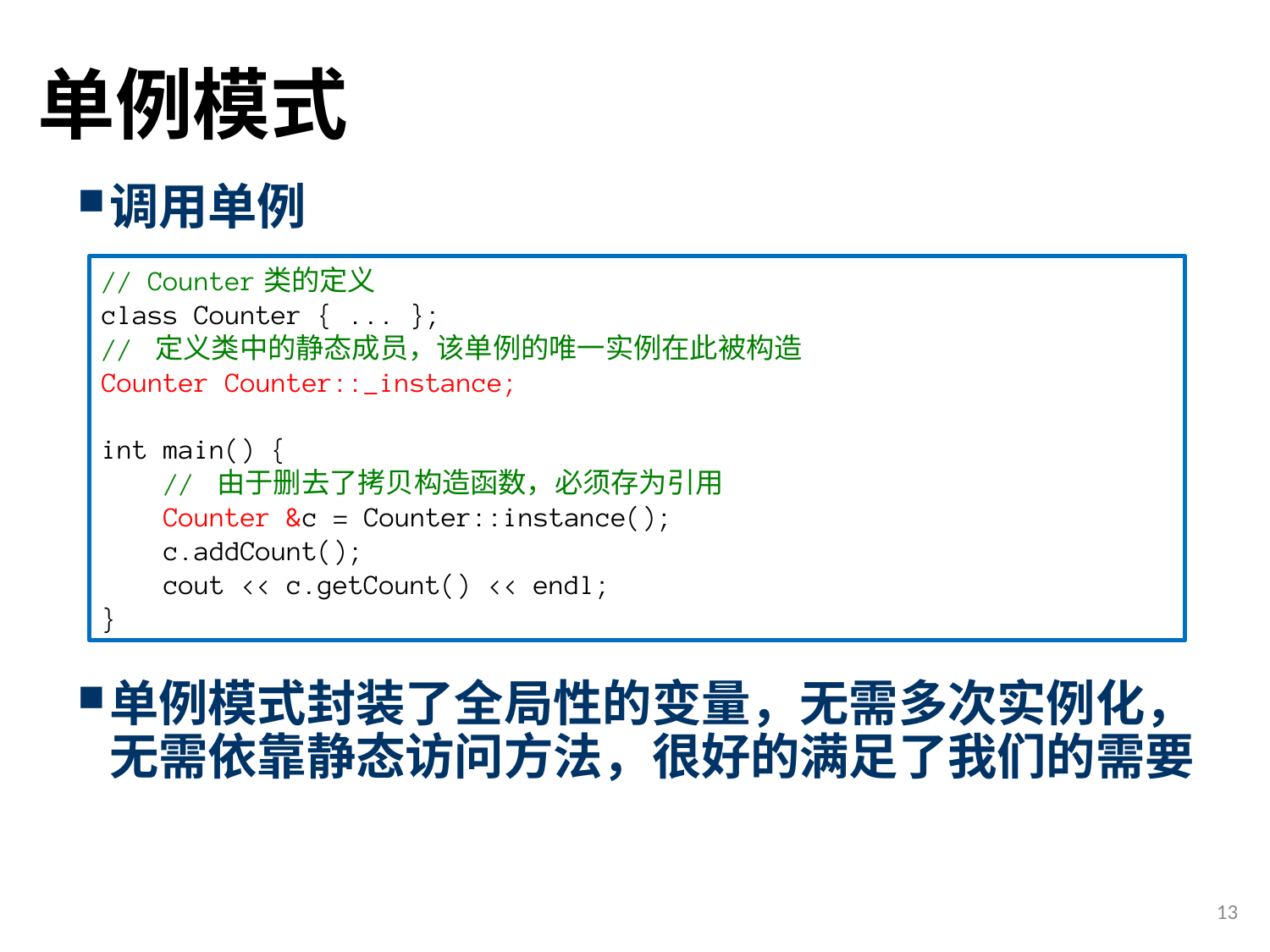

# 单例模式
调用单例

单例模式封装了全局性的变量，无需多次实例化，无需依靠静态访问方法，很好的满足了我们的需要

// Counter类的定义
class Counter { ... };
// 定义类中的静态成员，该单例的唯一实例在此被构造
Counter Counter::_instance;

int main() {
    // 由于删去了拷贝构造函数，必须存为引用
    Counter &c = Counter::instance();
    c.addCount();
    cout << c.getCount() << endl;
}
13